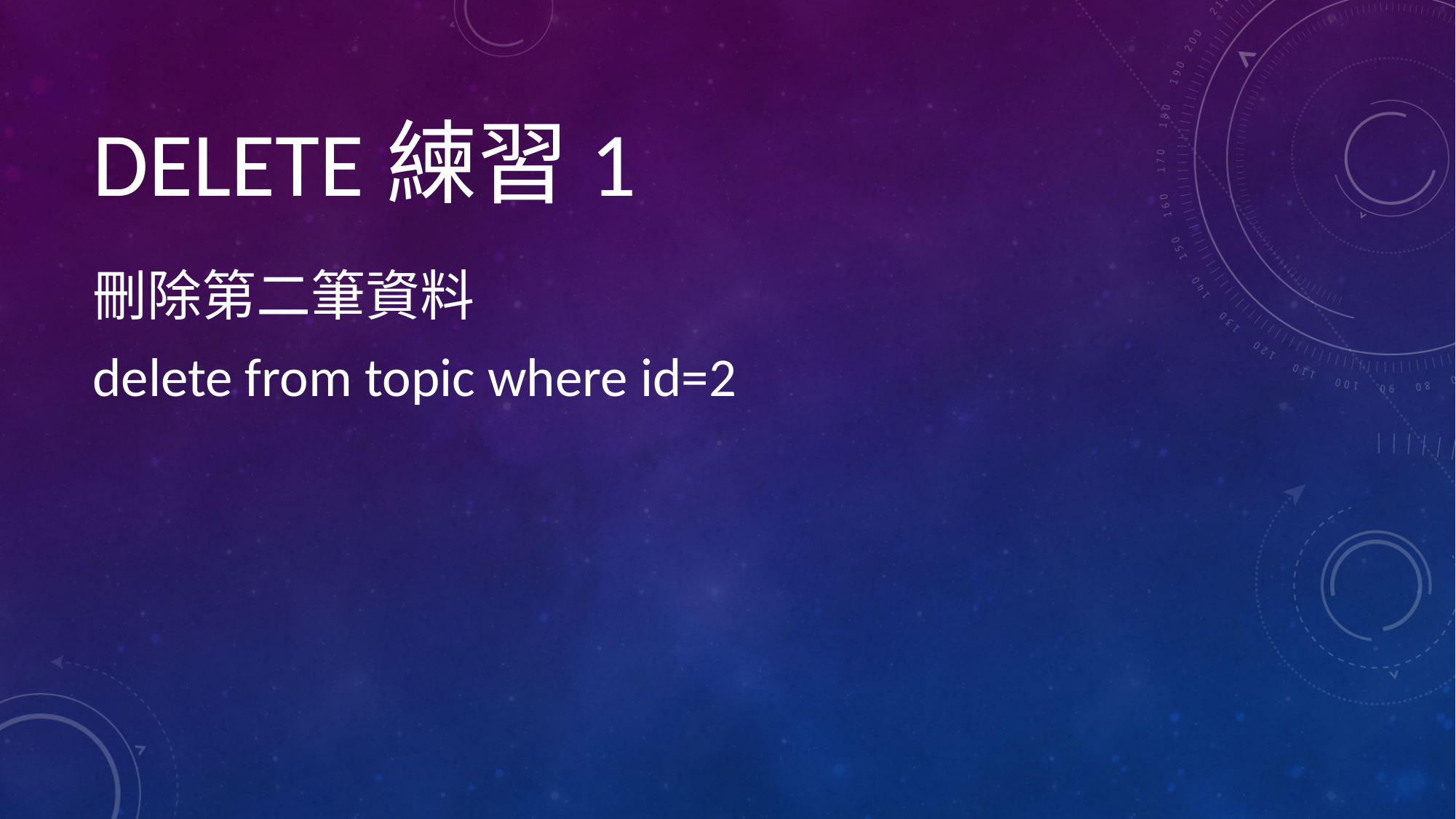

# DELETE練習1
刪除第二筆資料
delete from topic where id=2